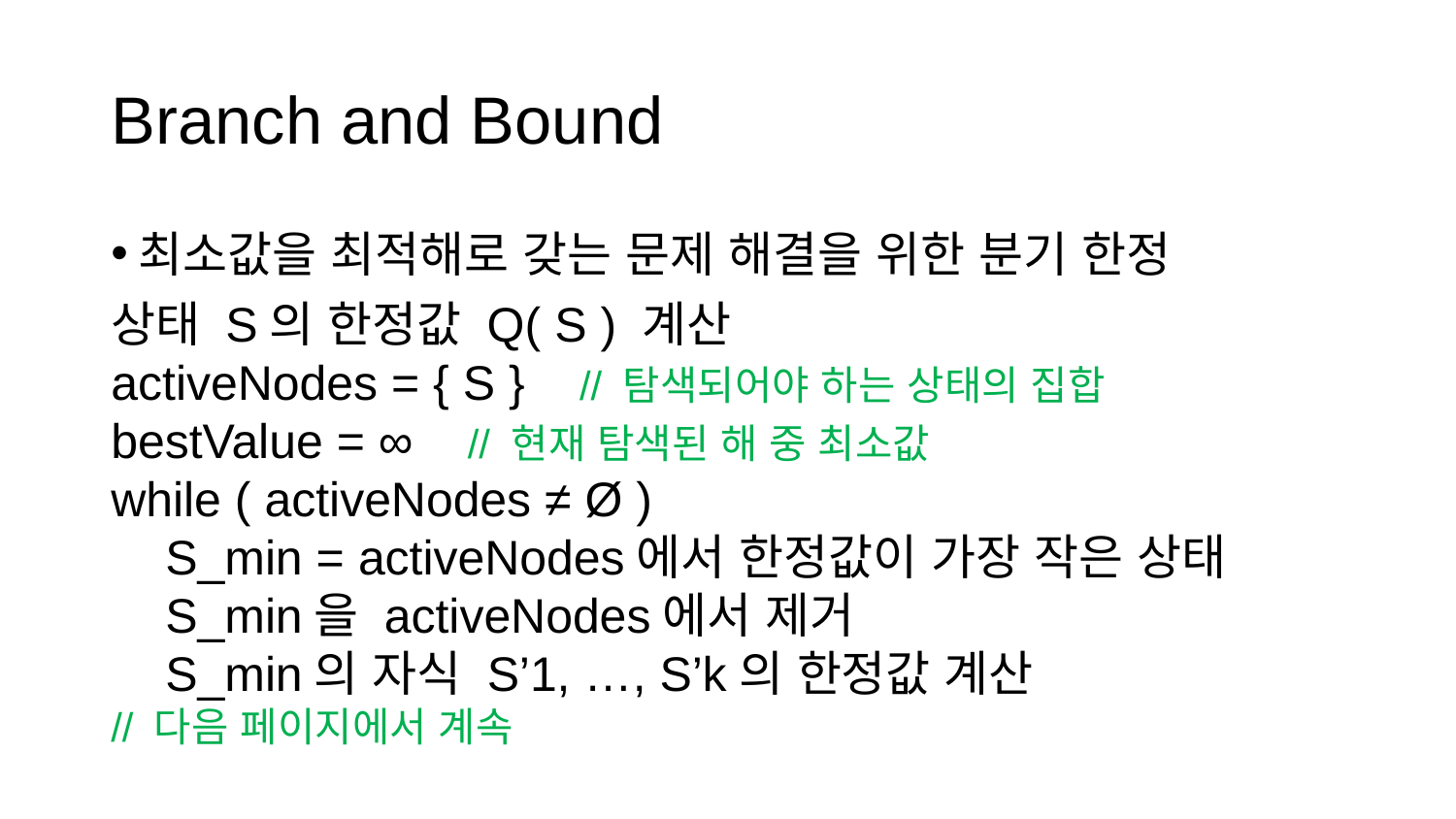

# Branch and Bound
최소값을 최적해로 갖는 문제 해결을 위한 분기 한정
상태 S의 한정값 Q( S ) 계산
activeNodes = { S }    // 탐색되어야 하는 상태의 집합
bestValue = ∞    // 현재 탐색된 해 중 최소값
while ( activeNodes ≠ Ø )
    S_min = activeNodes에서 한정값이 가장 작은 상태
    S_min을 activeNodes에서 제거
    S_min의 자식 S’1, …, S’k의 한정값 계산
// 다음 페이지에서 계속